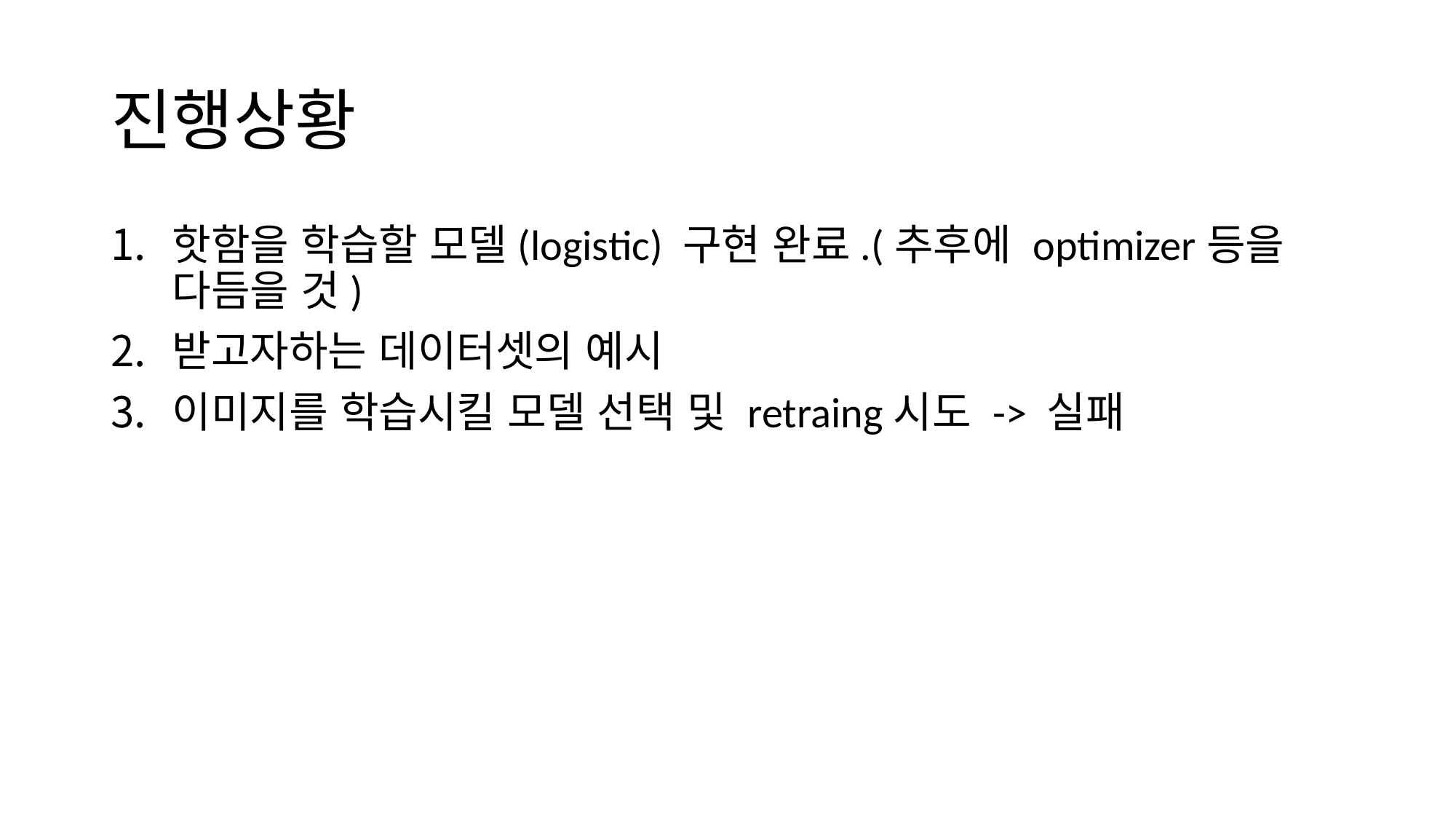

# 진행상황
핫함을 학습할 모델(logistic) 구현 완료.(추후에 optimizer등을 다듬을 것)
받고자하는 데이터셋의 예시
이미지를 학습시킬 모델 선택 및 retraing시도 -> 실패